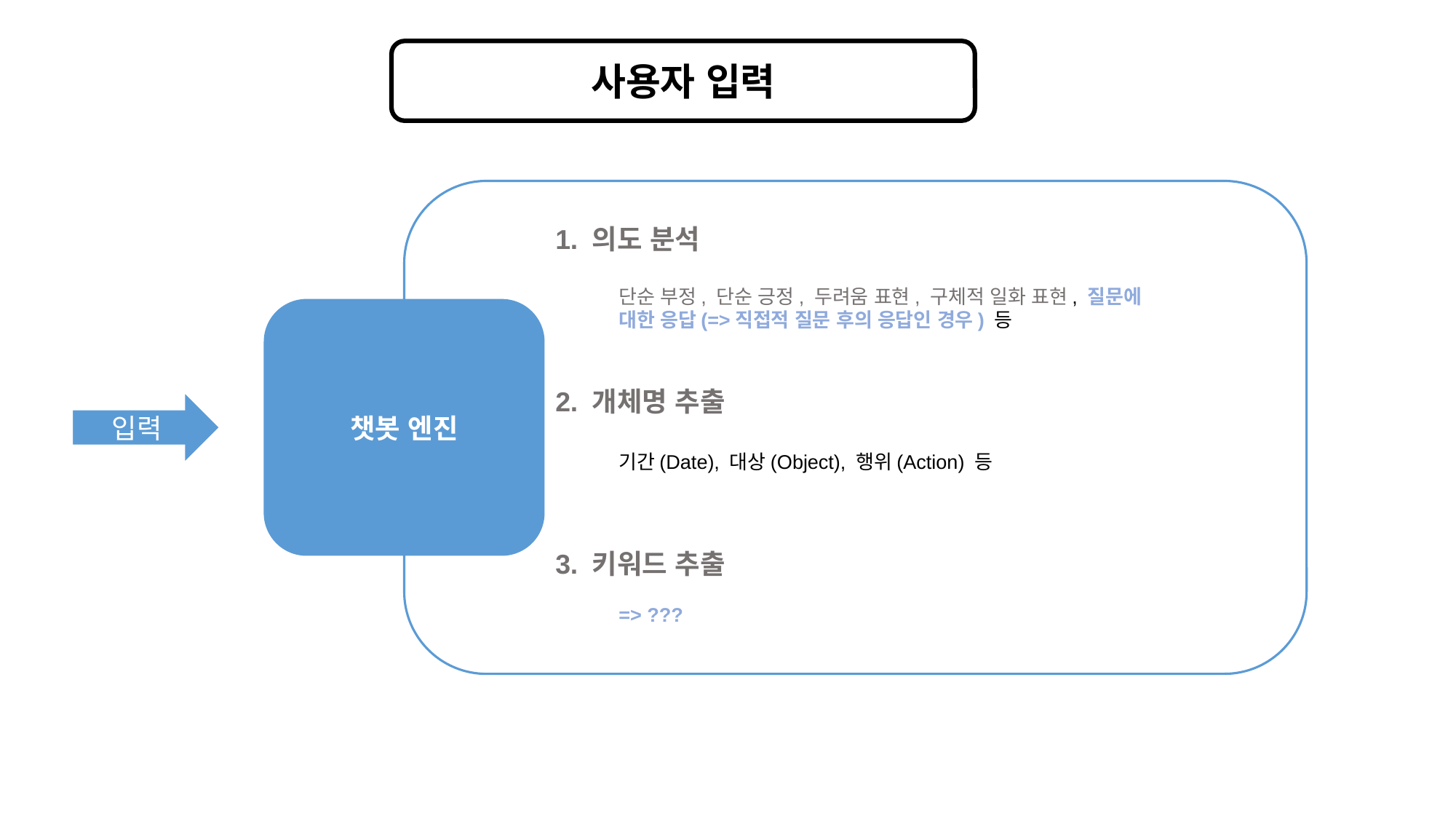

사용자 입력

1. 의도 분석
단순 부정, 단순 긍정, 두려움 표현, 구체적 일화 표현, 질문에 대한 응답(=>직접적 질문 후의 응답인 경우) 등
챗봇 엔진
2. 개체명 추출
입력
기간(Date), 대상(Object), 행위(Action) 등
3. 키워드 추출
=> ???